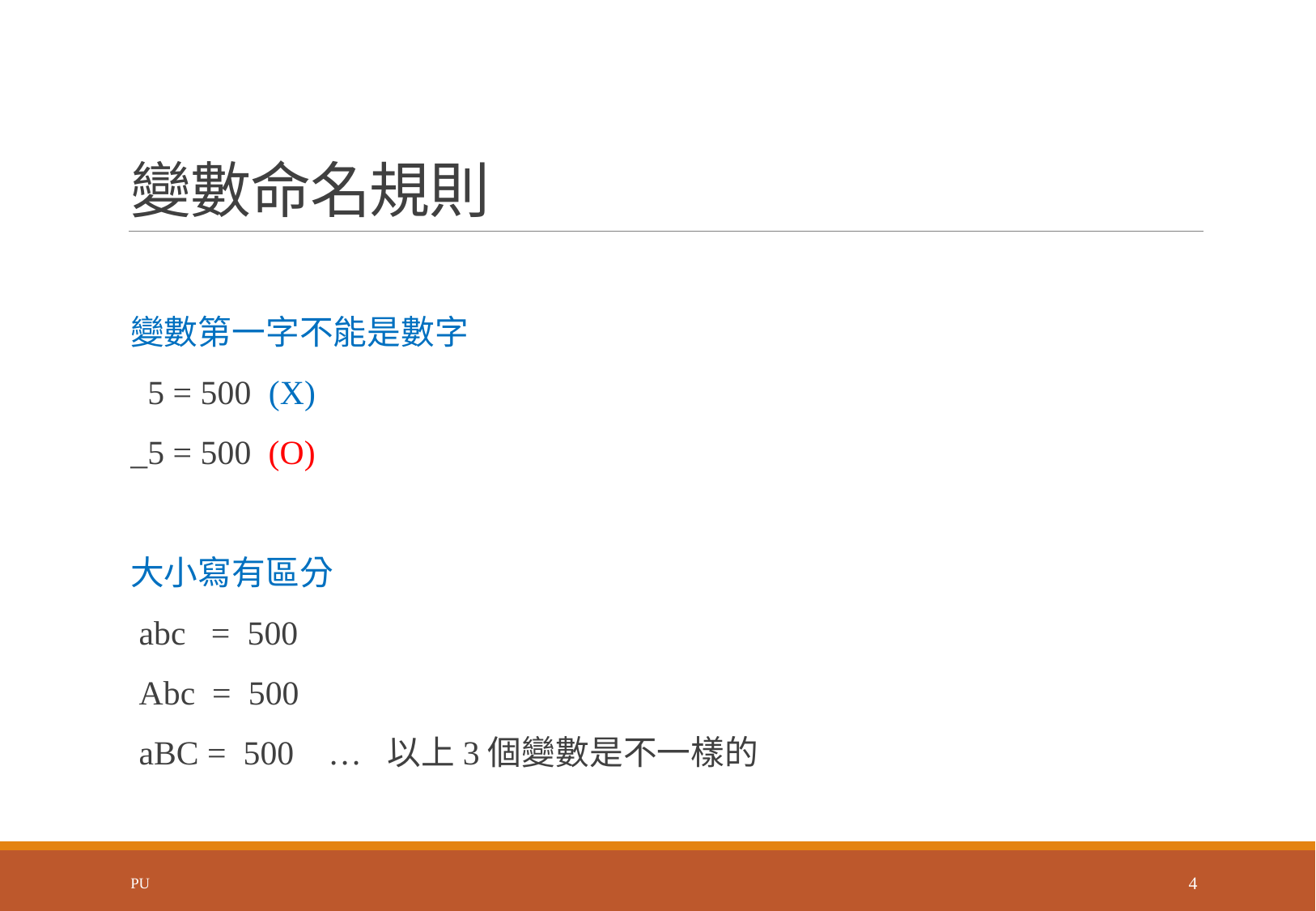

# 變數命名規則

變數第一字不能是數字
  5 = 500  (X)
_5 = 500  (O)

大小寫有區分
 abc   =  500
 Abc  =  500
 aBC =  500    …  以上3個變數是不一樣的

PU
4